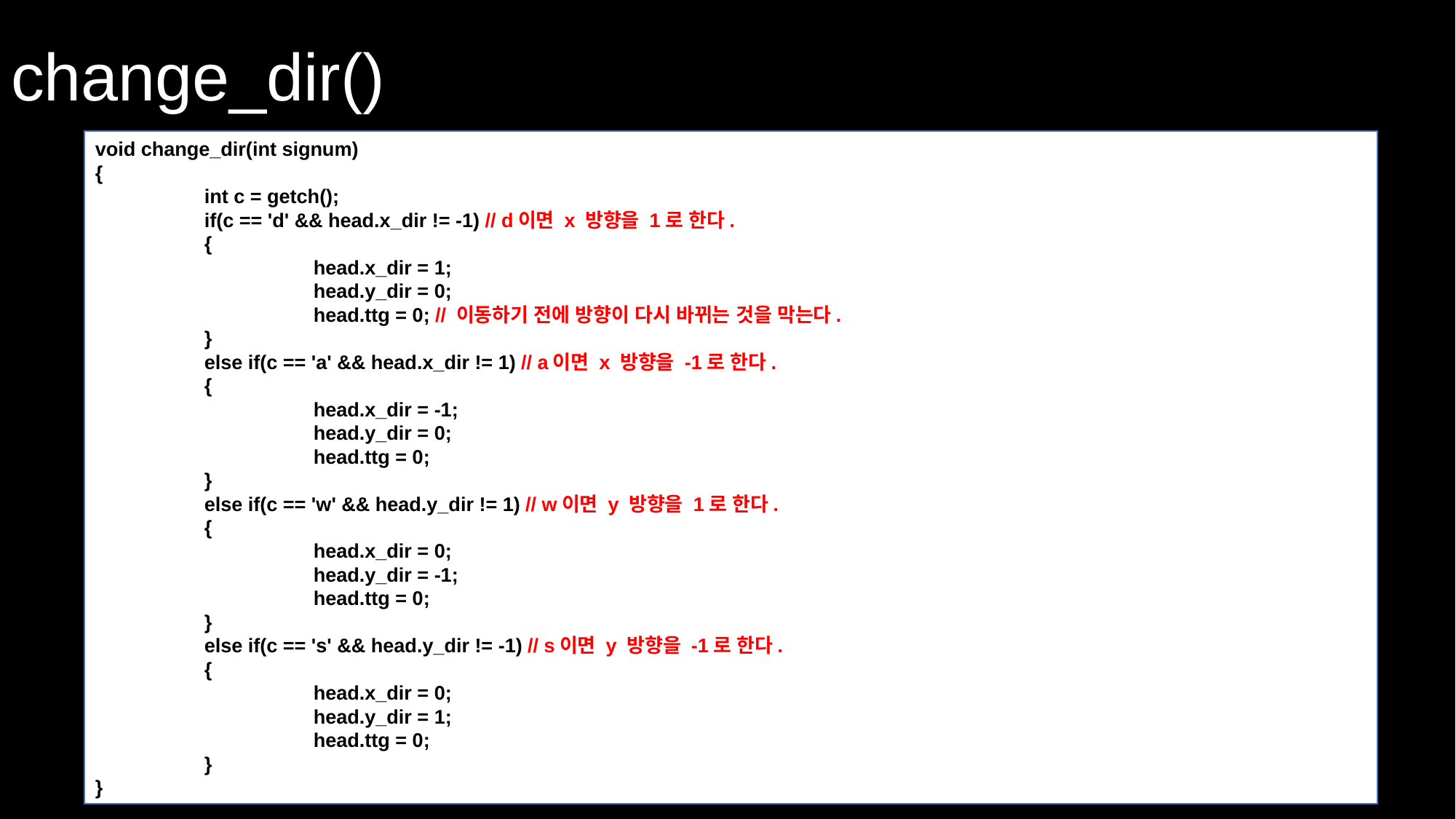

# change_dir()
void change_dir(int signum)
{
	int c = getch();
	if(c == 'd' && head.x_dir != -1) // d이면 x 방향을 1로 한다.
	{
		head.x_dir = 1;
		head.y_dir = 0;
		head.ttg = 0; // 이동하기 전에 방향이 다시 바뀌는 것을 막는다.
	}
	else if(c == 'a' && head.x_dir != 1) // a이면 x 방향을 -1로 한다.
	{
		head.x_dir = -1;
		head.y_dir = 0;
		head.ttg = 0;
	}
	else if(c == 'w' && head.y_dir != 1) // w이면 y 방향을 1로 한다.
	{
		head.x_dir = 0;
		head.y_dir = -1;
		head.ttg = 0;
	}
	else if(c == 's' && head.y_dir != -1) // s이면 y 방향을 -1로 한다.
	{
		head.x_dir = 0;
		head.y_dir = 1;
		head.ttg = 0;
	}
}